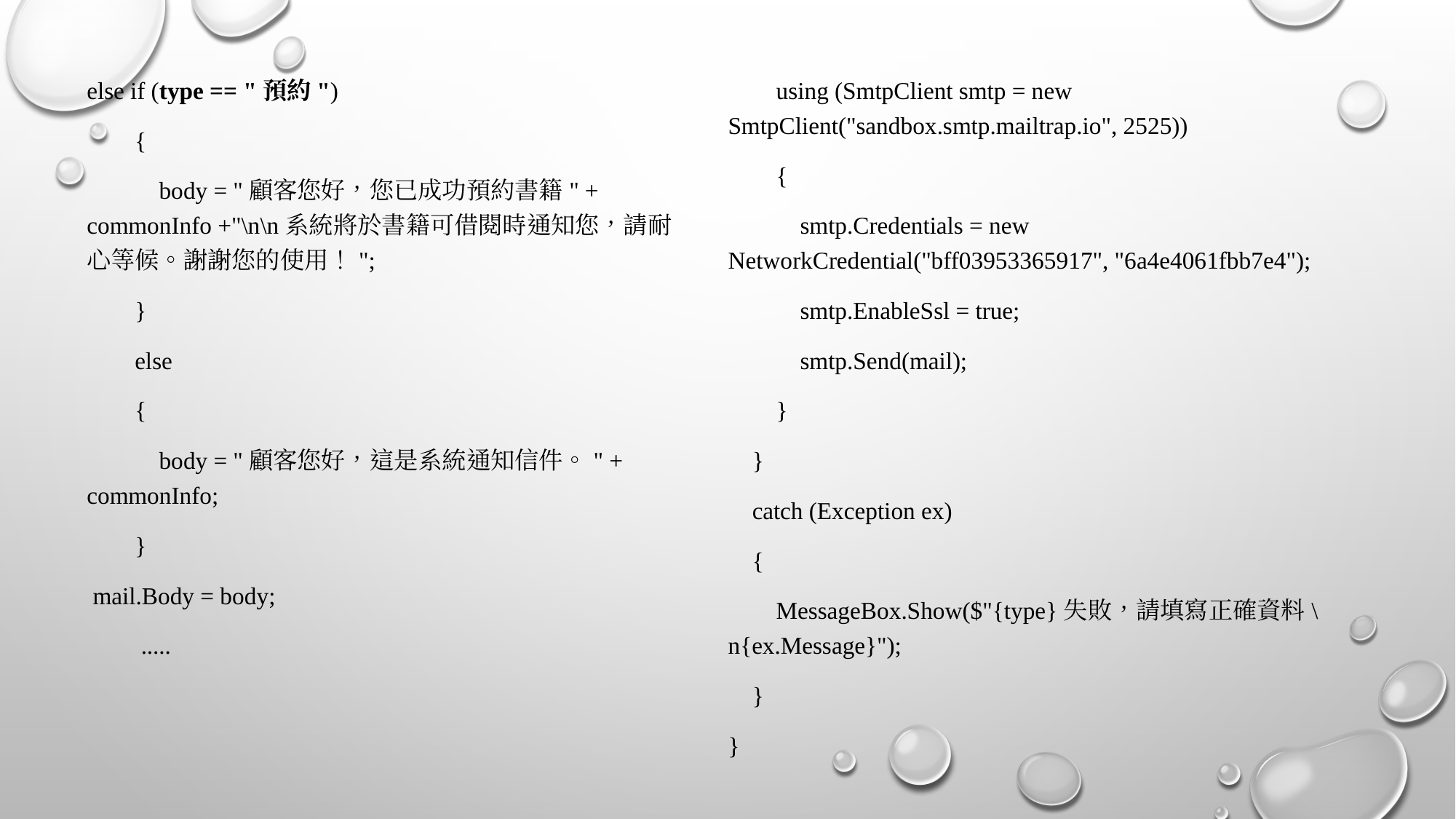

else if (type == "預約")
        {
            body = "顧客您好，您已成功預約書籍" + commonInfo +"\n\n系統將於書籍可借閱時通知您，請耐心等候。謝謝您的使用！";
        }
        else
        {
            body = "顧客您好，這是系統通知信件。" + commonInfo;
        }
 mail.Body = body;
         .....
        using (SmtpClient smtp = new SmtpClient("sandbox.smtp.mailtrap.io", 2525))
        {
            smtp.Credentials = new NetworkCredential("bff03953365917", "6a4e4061fbb7e4");
            smtp.EnableSsl = true;
            smtp.Send(mail);
        }
    }
    catch (Exception ex)
    {
        MessageBox.Show($"{type}失敗，請填寫正確資料\n{ex.Message}");
    }
}